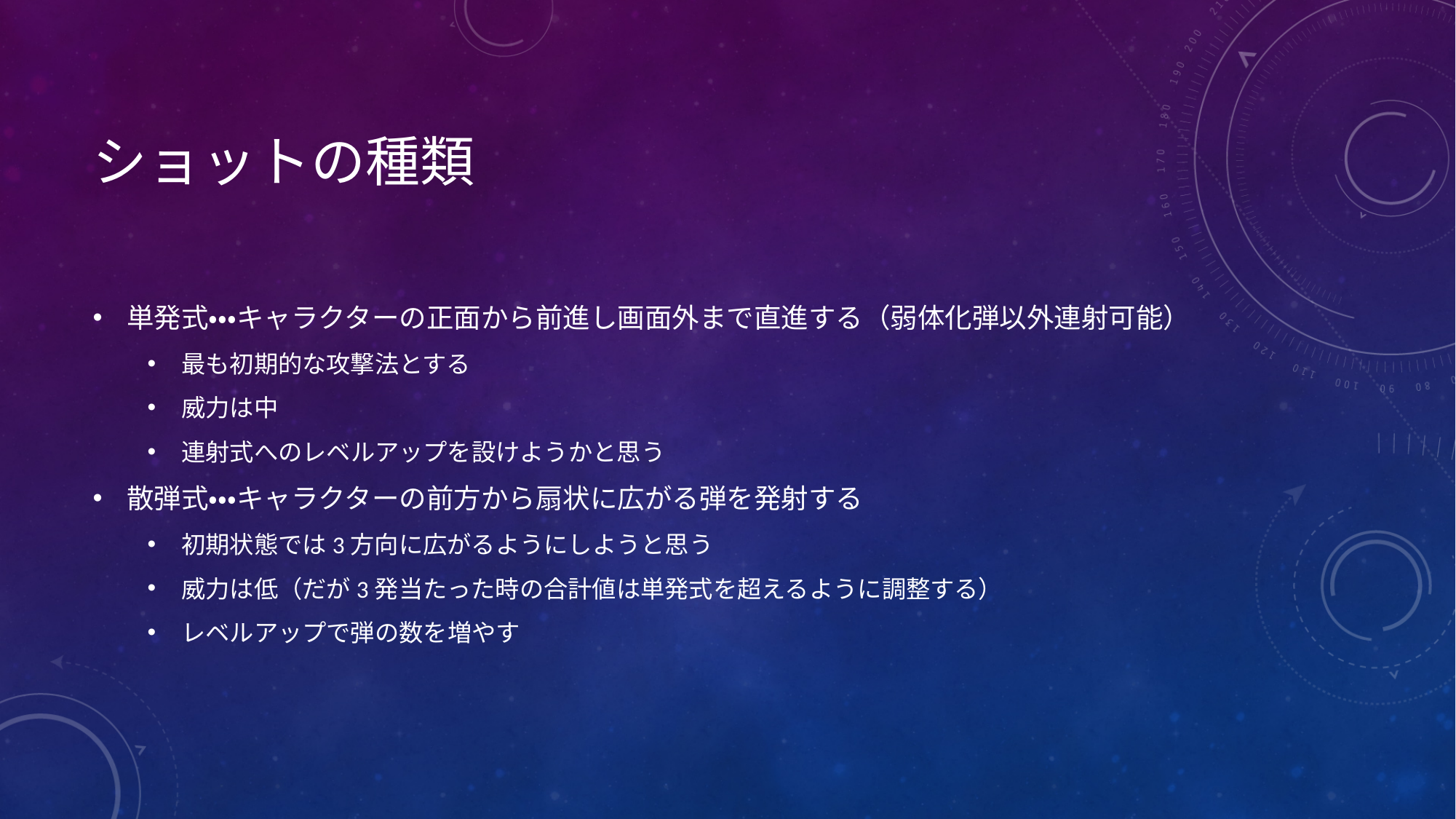

# ショットの種類
単発式・・・キャラクターの正面から前進し画面外まで直進する（弱体化弾以外連射可能）
最も初期的な攻撃法とする
威力は中
連射式へのレベルアップを設けようかと思う
散弾式・・・キャラクターの前方から扇状に広がる弾を発射する
初期状態では3方向に広がるようにしようと思う
威力は低（だが3発当たった時の合計値は単発式を超えるように調整する）
レベルアップで弾の数を増やす